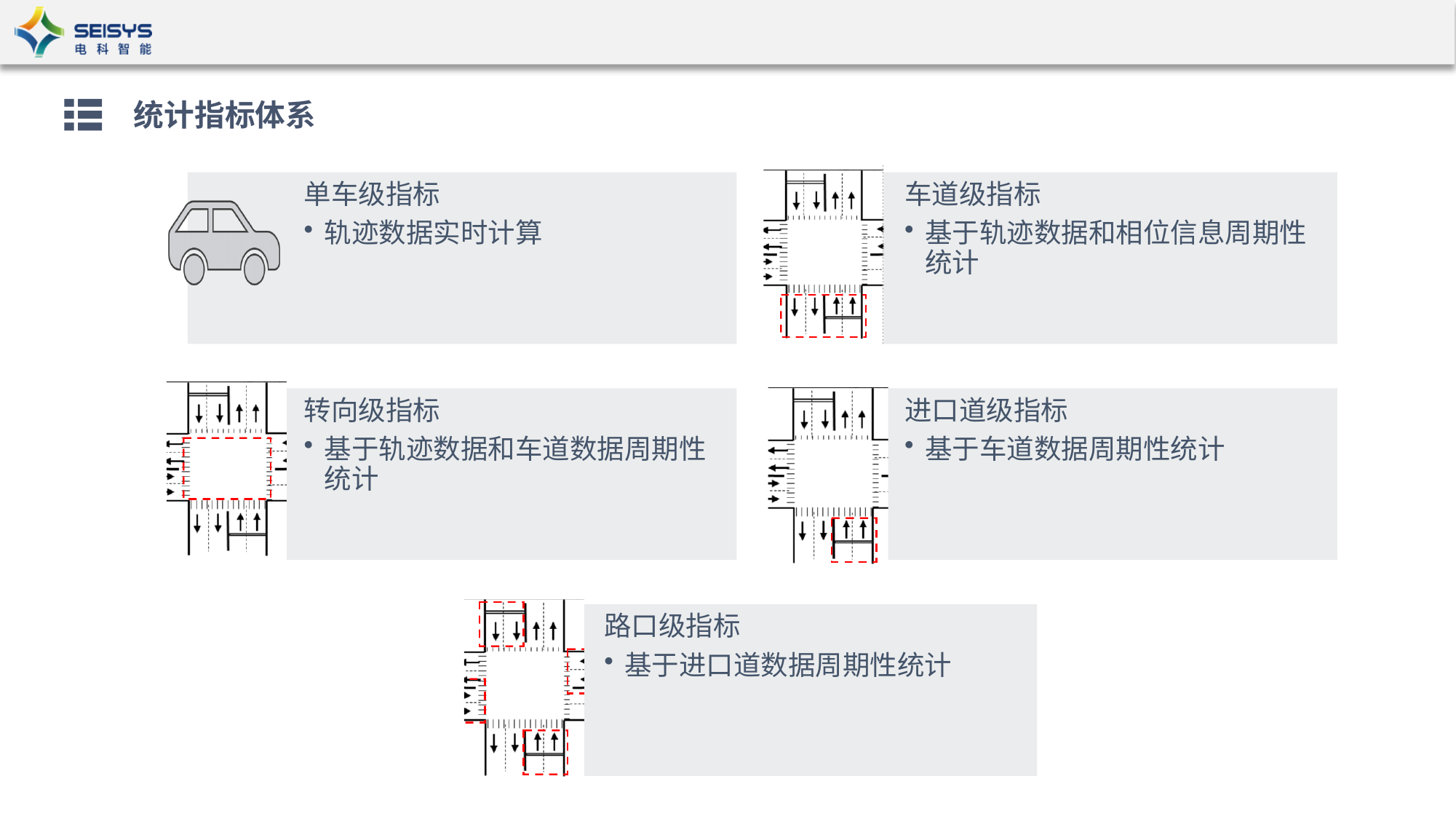

统计指标体系
单车级指标
轨迹数据实时计算
车道级指标
基于轨迹数据和相位信息周期性统计
转向级指标
基于轨迹数据和车道数据周期性统计
进口道级指标
基于车道数据周期性统计
路口级指标
基于进口道数据周期性统计